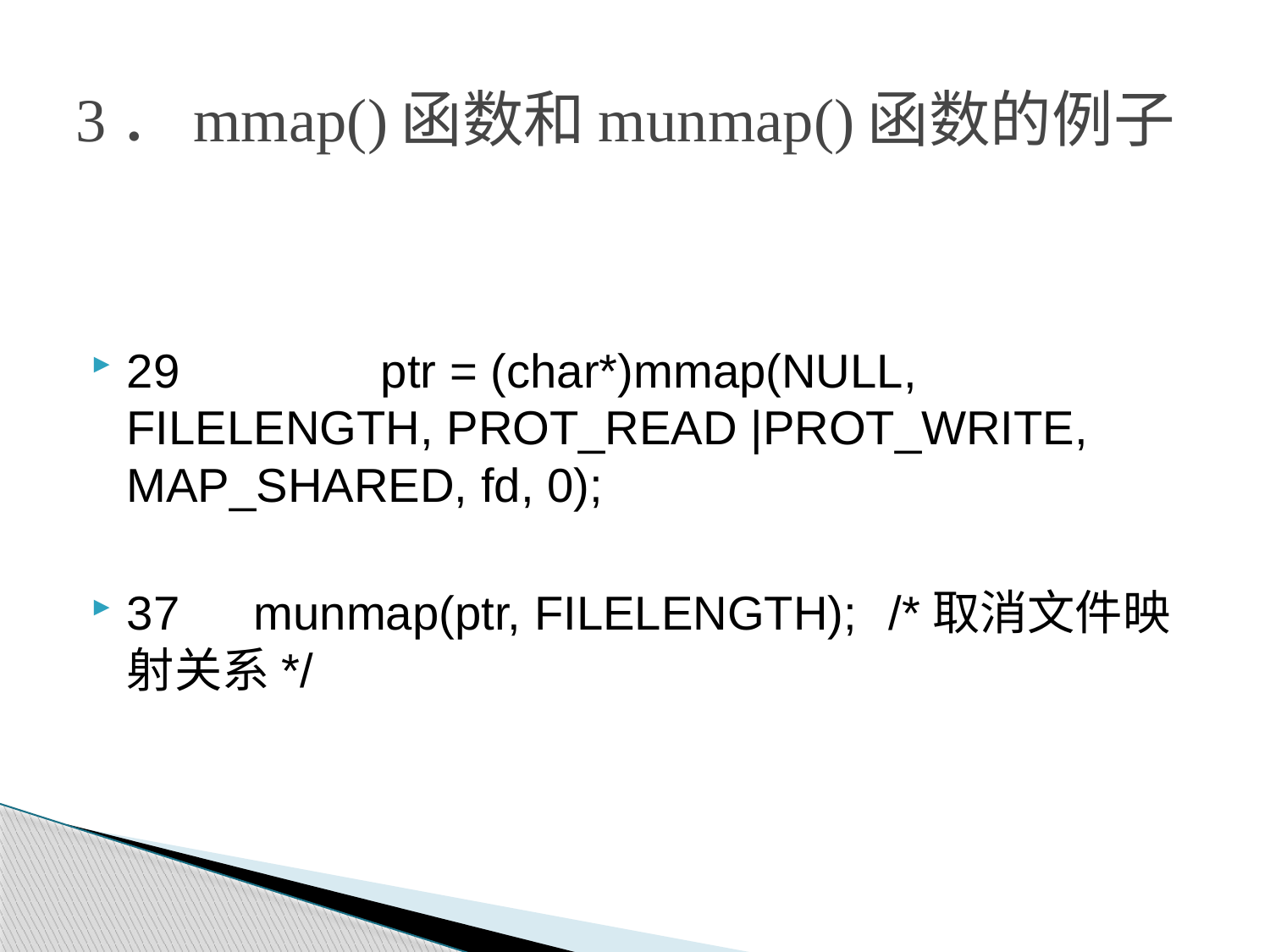

# 3．mmap()函数和munmap()函数的例子

29		ptr = (char*)mmap(NULL, FILELENGTH, PROT_READ |PROT_WRITE, MAP_SHARED, fd, 0);

37	munmap(ptr, FILELENGTH); 	/*取消文件映射关系*/